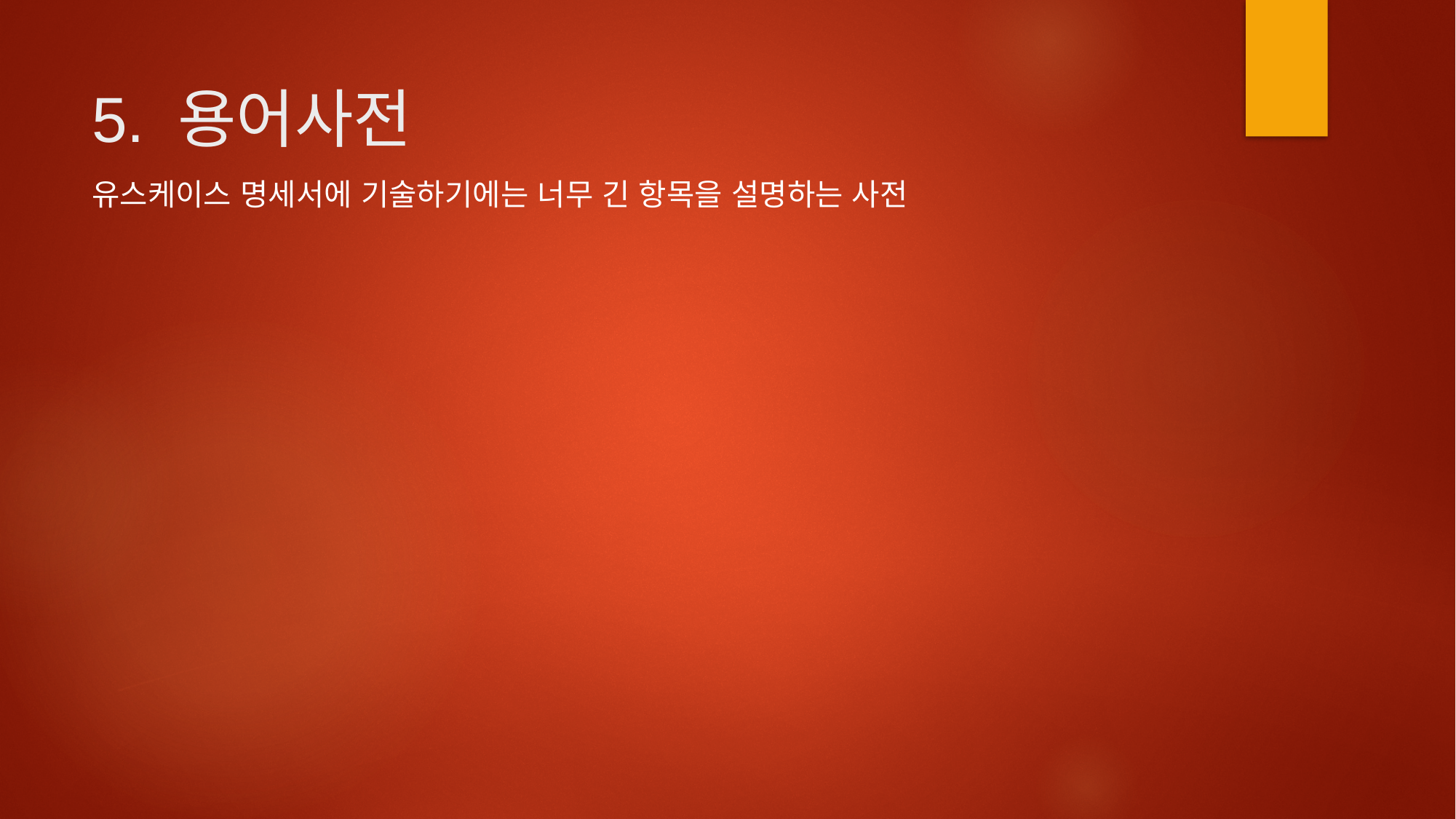

# 5. 용어사전
유스케이스 명세서에 기술하기에는 너무 긴 항목을 설명하는 사전